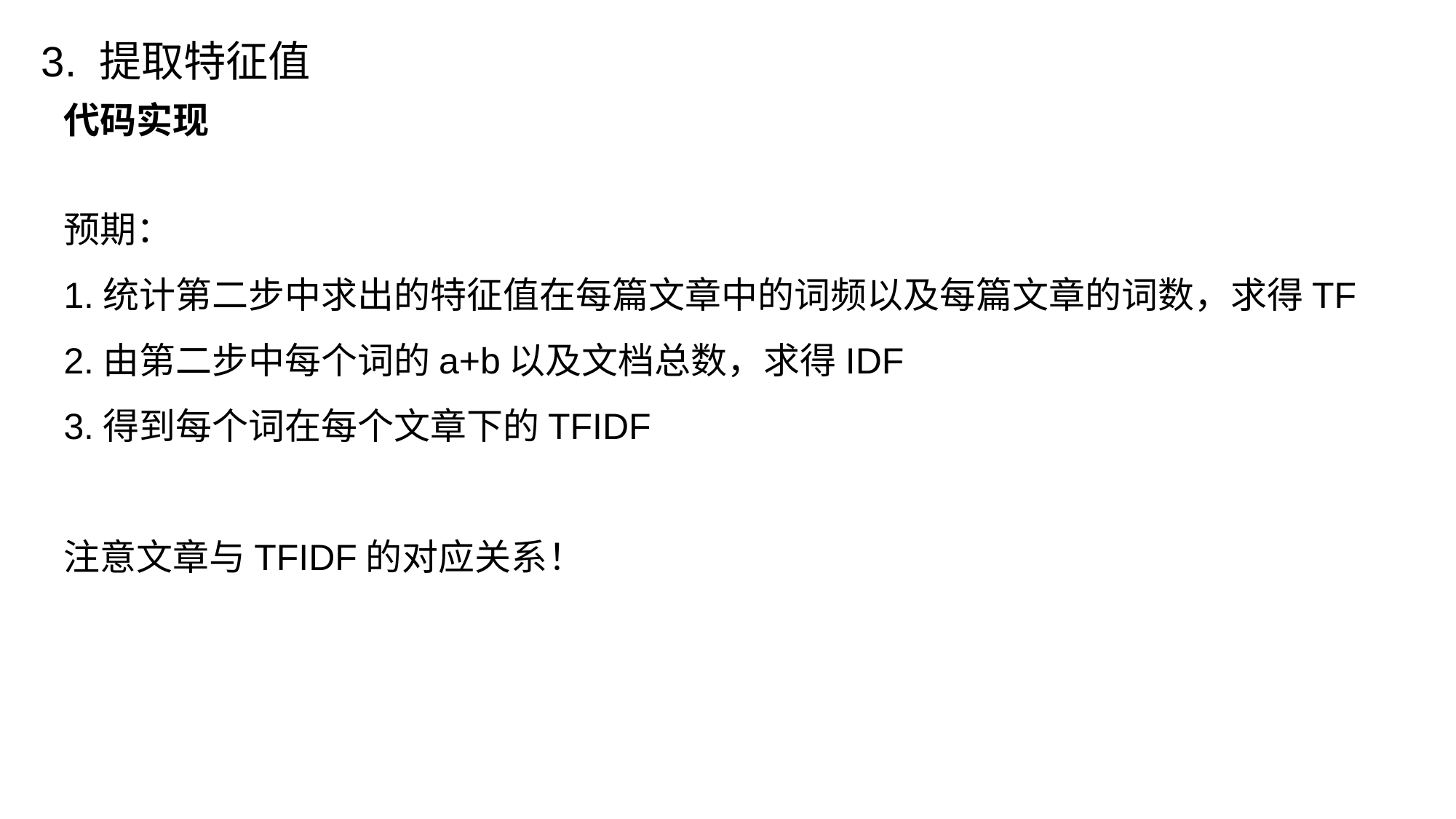

3. 提取特征值
代码实现

预期：
1.统计第二步中求出的特征值在每篇文章中的词频以及每篇文章的词数，求得TF
2.由第二步中每个词的a+b以及文档总数，求得IDF
3.得到每个词在每个文章下的TFIDF

注意文章与TFIDF的对应关系！